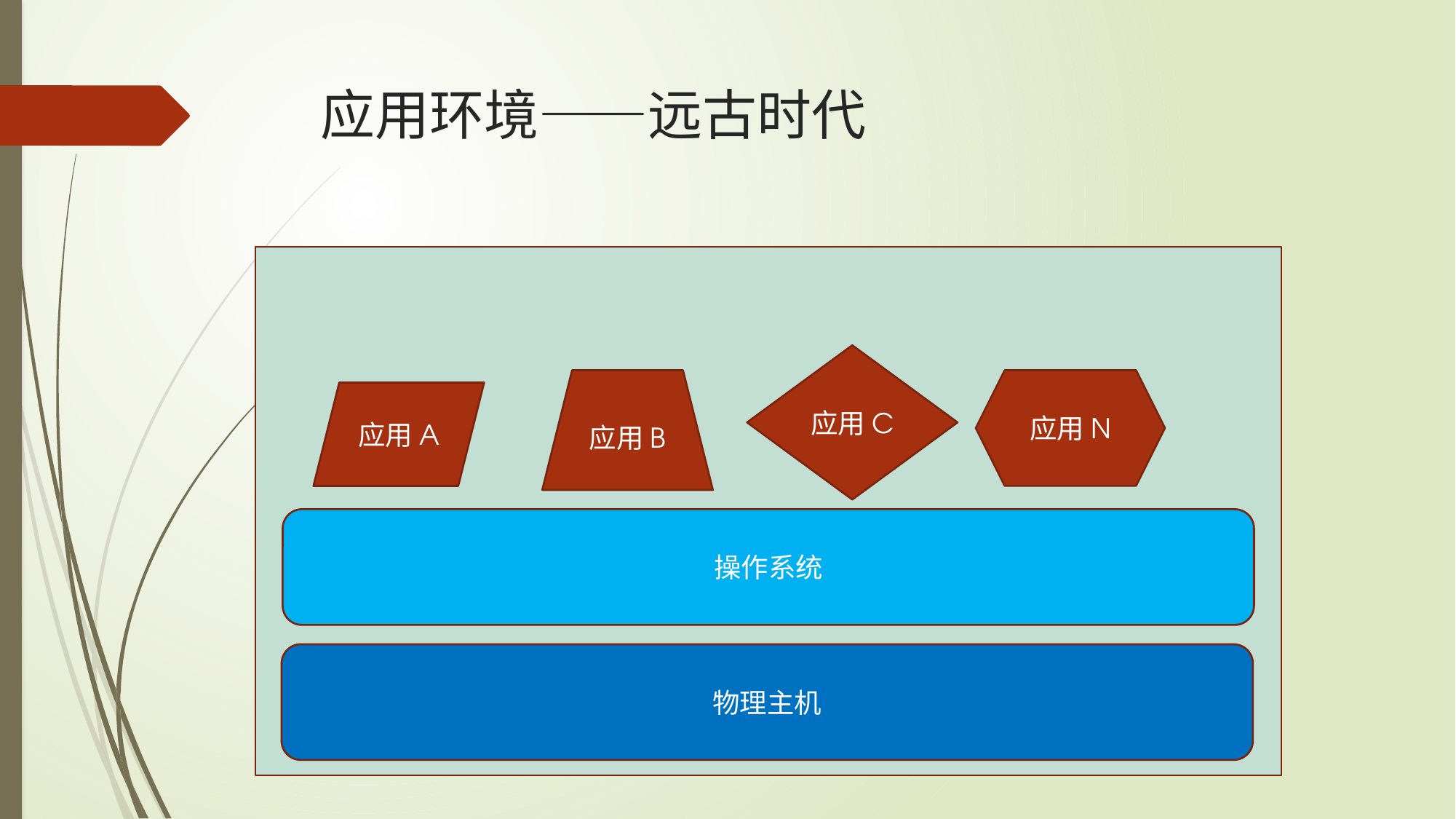

# 应用环境——远古时代

应用C
应用B
应用N
应用A
操作系统
物理主机